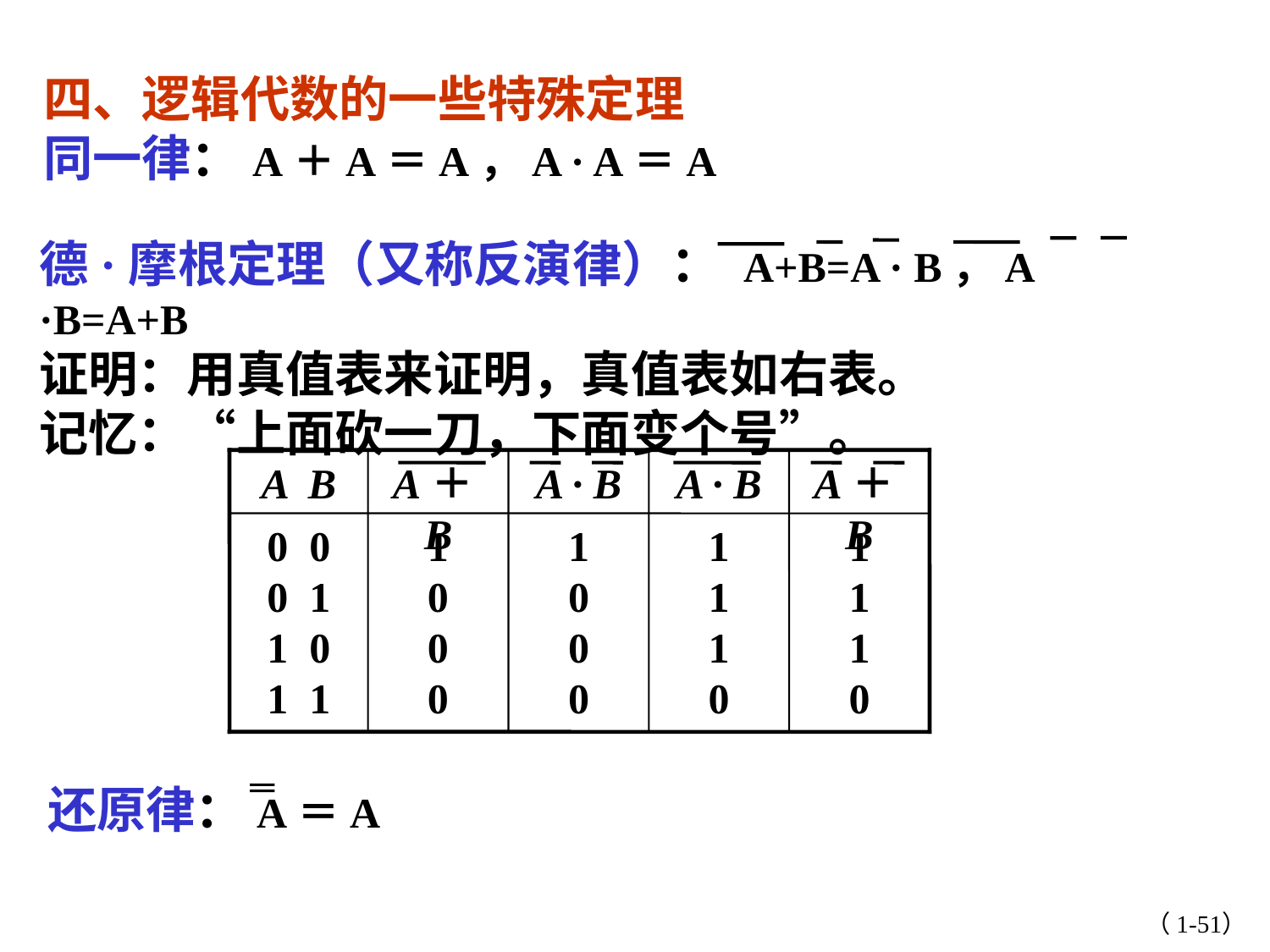

四、逻辑代数的一些特殊定理
同一律：A＋A＝A，A · A＝A
德·摩根定理（又称反演律）： A+B=A · B，A ·B=A+B
证明：用真值表来证明，真值表如右表。
记忆：“上面砍一刀，下面变个号”。

A  B

A＋B

A · B

A · B

A＋B

0  0
0  1
1  0
1  1

1
0
0
0
1
0
0
0
1
1
1
0
1
1
1
0

还原律：A＝A

（1-51）